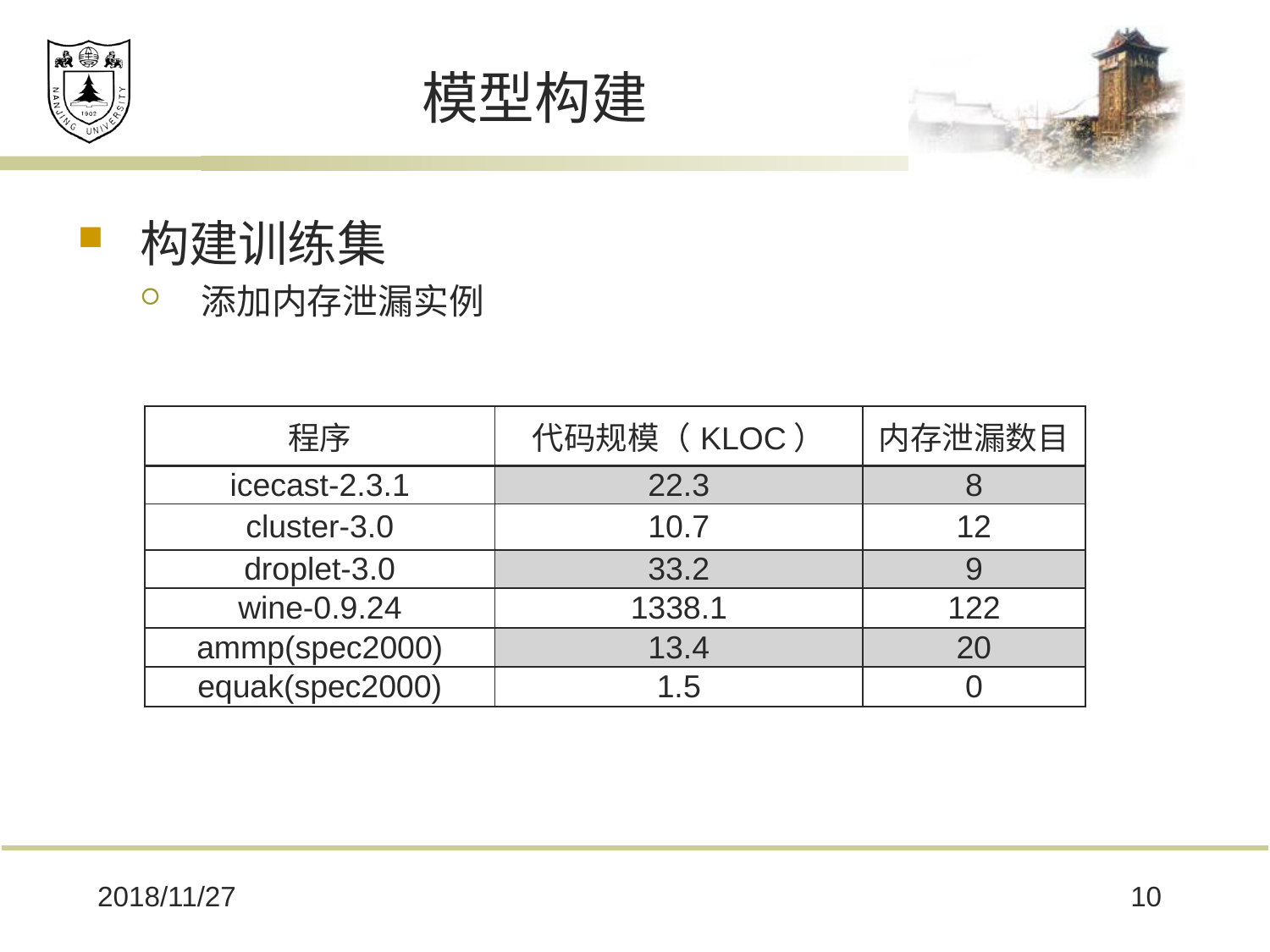

# 模型构建
构建训练集
添加内存泄漏实例

| 程序 | 代码规模（KLOC） | 内存泄漏数目 |
| --- | --- | --- |
| icecast-2.3.1 | 22.3 | 8 |
| cluster-3.0 | 10.7 | 12 |
| droplet-3.0 | 33.2 | 9 |
| wine-0.9.24 | 1338.1 | 122 |
| ammp(spec2000) | 13.4 | 20 |
| equak(spec2000) | 1.5 | 0 |
2018/11/27
10